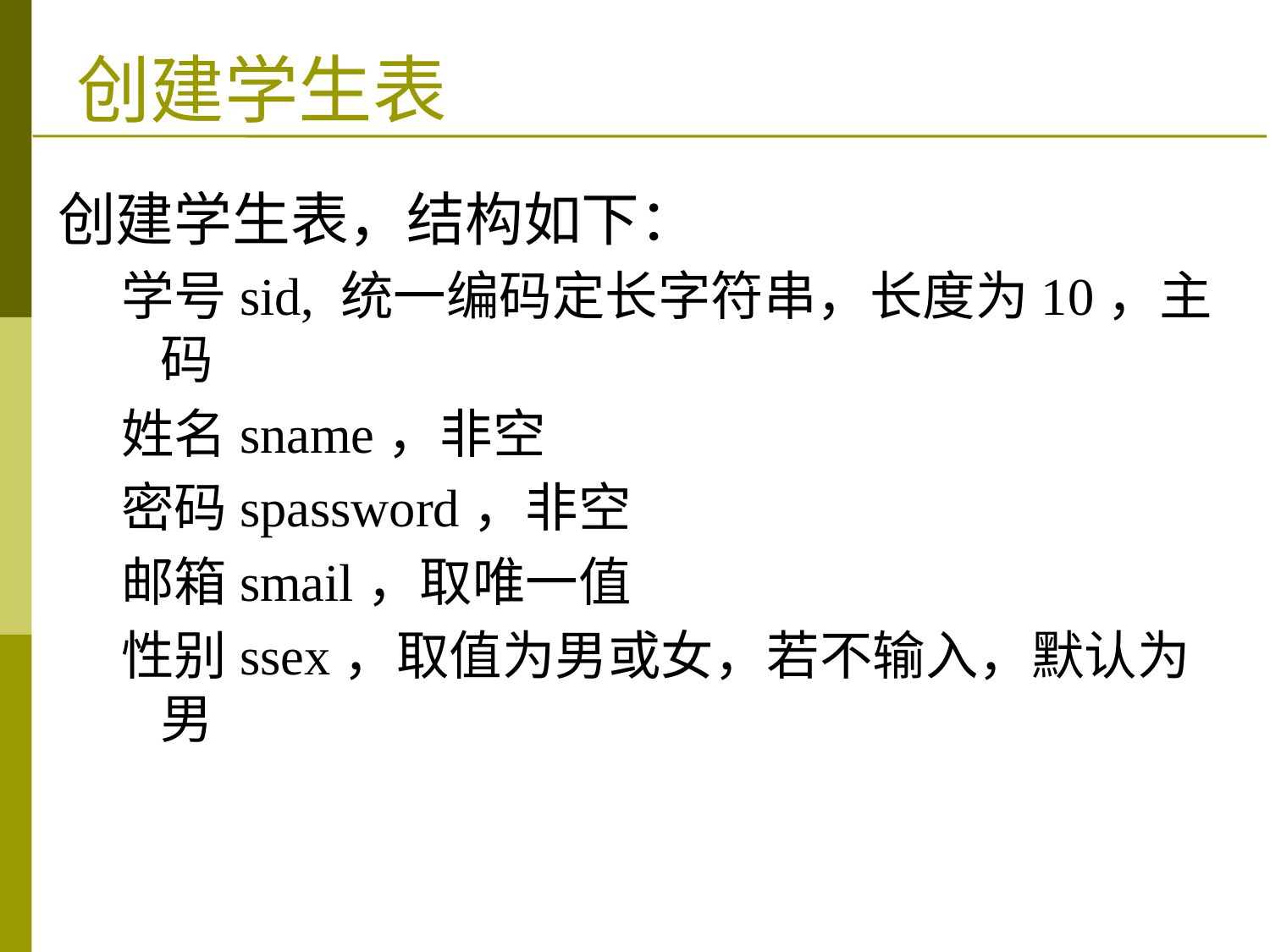

# 创建学生表
创建学生表，结构如下：
学号sid, 统一编码定长字符串，长度为10，主码
姓名sname，非空
密码spassword，非空
邮箱smail，取唯一值
性别ssex，取值为男或女，若不输入，默认为男